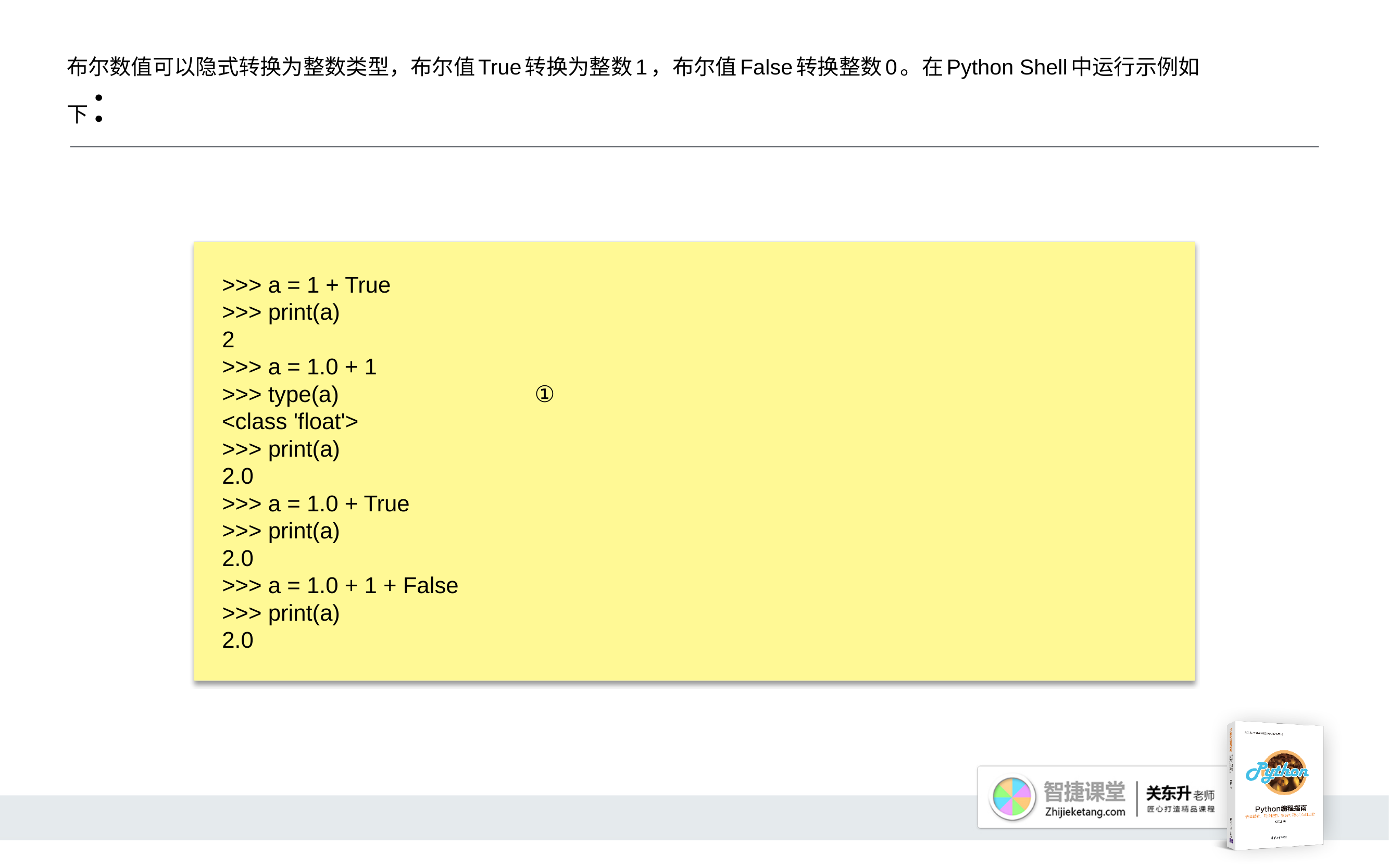

# 布尔数值可以隐式转换为整数类型，布尔值True转换为整数1，布尔值False转换整数0。在Python Shell中运行示例如下：
>>> a = 1 + True
>>> print(a)
2
>>> a = 1.0 + 1
>>> type(a)			①
<class 'float'>
>>> print(a)
2.0
>>> a = 1.0 + True
>>> print(a)
2.0
>>> a = 1.0 + 1 + False
>>> print(a)
2.0